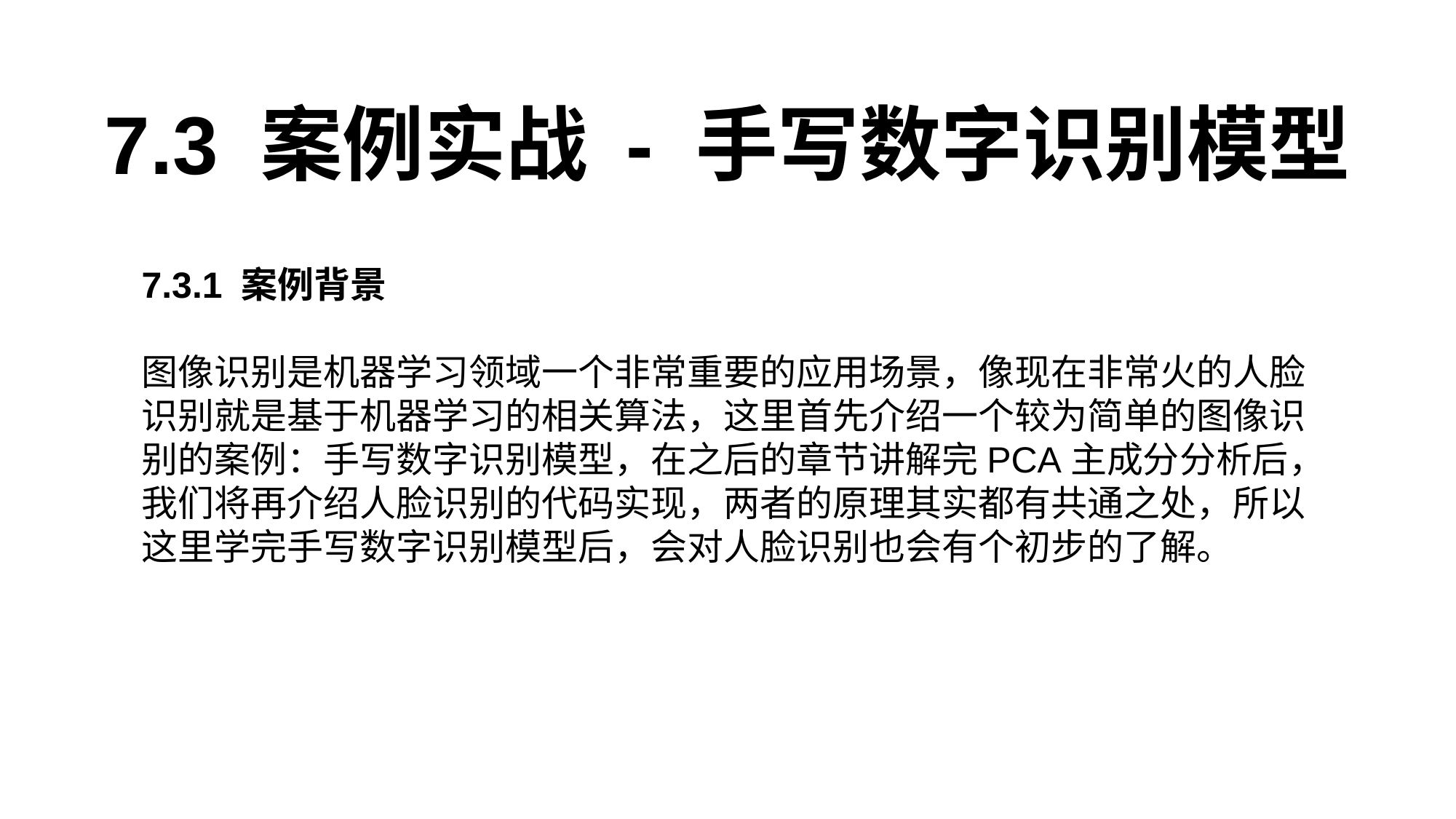

7.3 案例实战 - 手写数字识别模型
7.3.1 案例背景

图像识别是机器学习领域一个非常重要的应用场景，像现在非常火的人脸识别就是基于机器学习的相关算法，这里首先介绍一个较为简单的图像识别的案例：手写数字识别模型，在之后的章节讲解完PCA主成分分析后，我们将再介绍人脸识别的代码实现，两者的原理其实都有共通之处，所以这里学完手写数字识别模型后，会对人脸识别也会有个初步的了解。